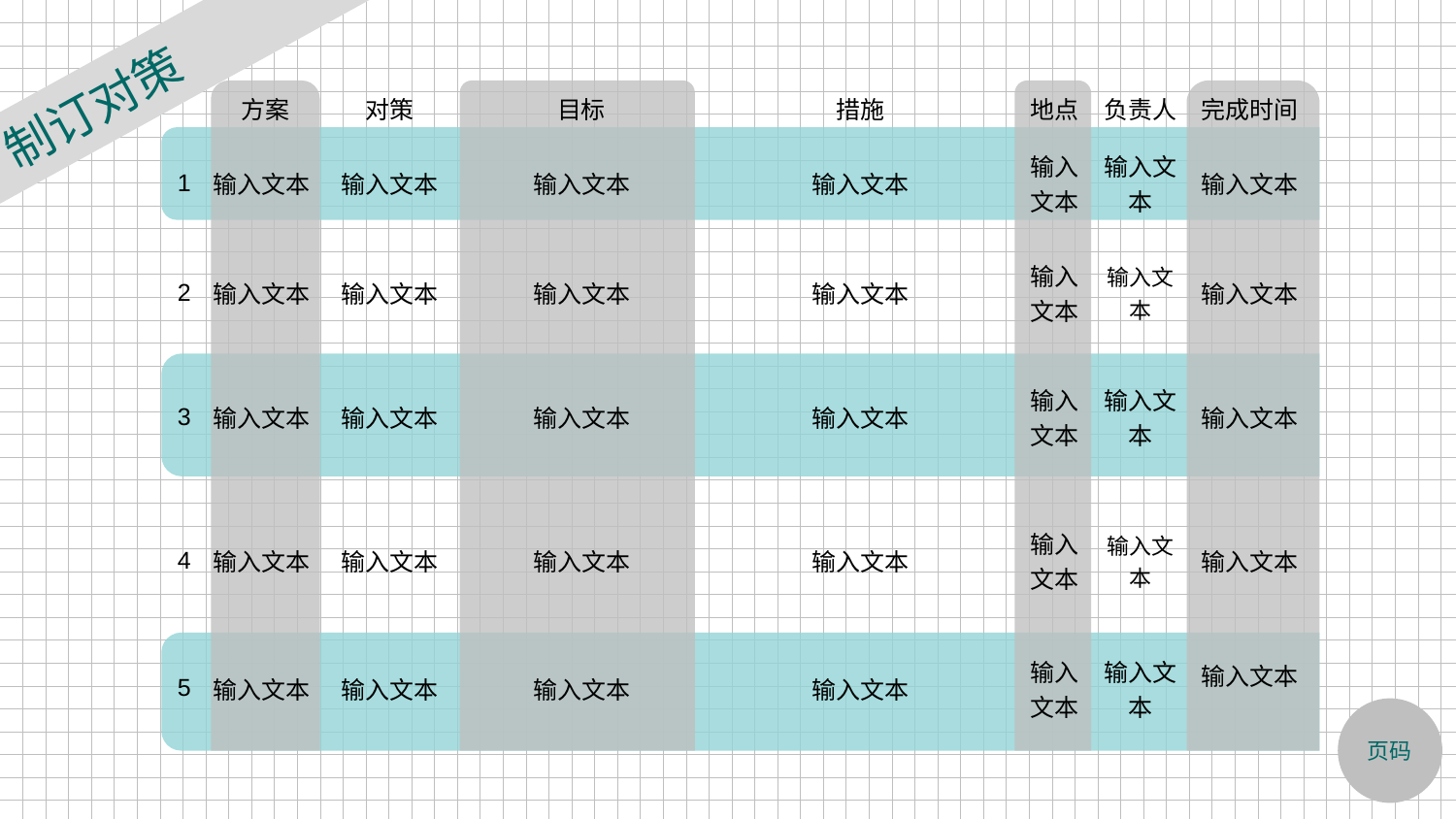

制订对策

|  | 方案 | 对策 | 目标 | 措施 | 地点 | 负责人 | 完成时间 |
| --- | --- | --- | --- | --- | --- | --- | --- |
| 1 | 输入文本 | 输入文本 | 输入文本 | 输入文本 | 输入文本 | 输入文本 | 输入文本 |
| 2 | 输入文本 | 输入文本 | 输入文本 | 输入文本 | 输入文本 | 输入文本 | 输入文本 |
| 3 | 输入文本 | 输入文本 | 输入文本 | 输入文本 | 输入文本 | 输入文本 | 输入文本 |
| 4 | 输入文本 | 输入文本 | 输入文本 | 输入文本 | 输入文本 | 输入文本 | 输入文本 |
| 5 | 输入文本 | 输入文本 | 输入文本 | 输入文本 | 输入文本 | 输入文本 | 输入文本 |

页码